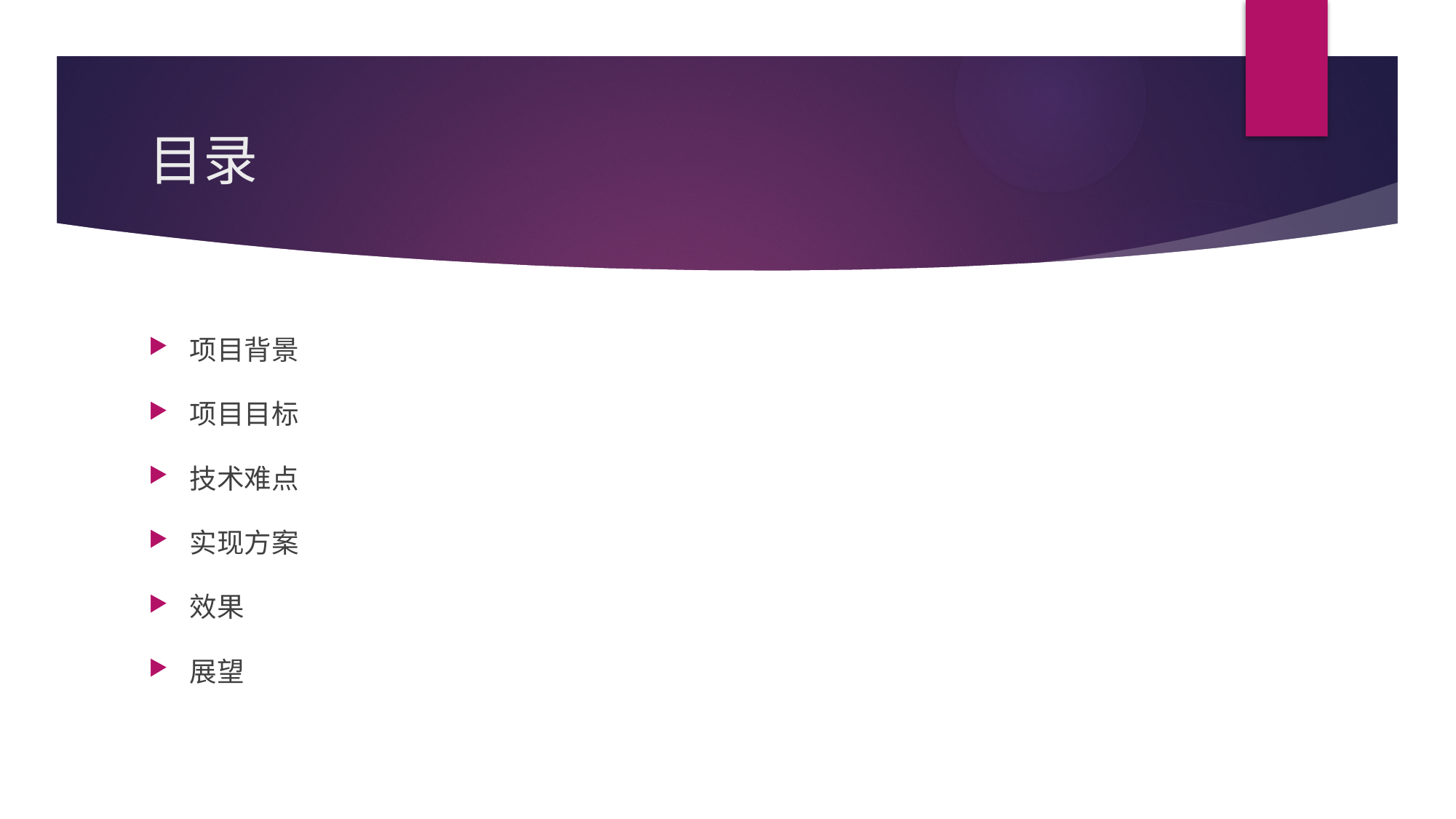

# 目录
项目背景
项目目标
技术难点
实现方案
效果
展望